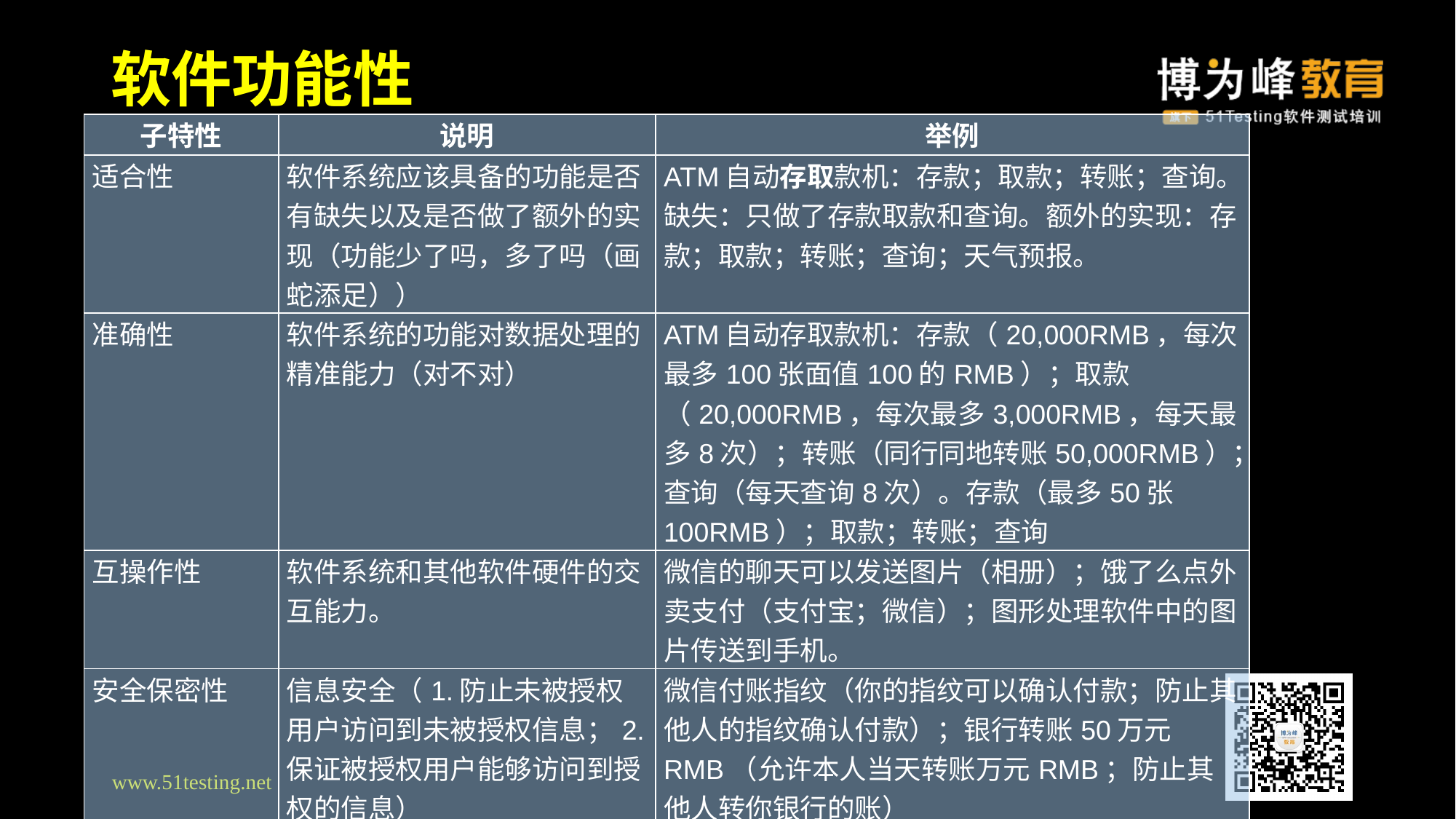

# 软件功能性
| 子特性 | 说明 | 举例 |
| --- | --- | --- |
| 适合性 | 软件系统应该具备的功能是否有缺失以及是否做了额外的实现（功能少了吗，多了吗（画蛇添足）） | ATM自动存取款机：存款；取款；转账；查询。缺失：只做了存款取款和查询。额外的实现：存款；取款；转账；查询；天气预报。 |
| 准确性 | 软件系统的功能对数据处理的精准能力（对不对） | ATM自动存取款机：存款（20,000RMB，每次最多100张面值100的RMB）；取款（20,000RMB，每次最多3,000RMB，每天最多8次）；转账（同行同地转账50,000RMB）；查询（每天查询8次）。存款（最多50张100RMB）；取款；转账；查询 |
| 互操作性 | 软件系统和其他软件硬件的交互能力。 | 微信的聊天可以发送图片（相册）；饿了么点外卖支付（支付宝；微信）；图形处理软件中的图片传送到手机。 |
| 安全保密性 | 信息安全（1.防止未被授权用户访问到未被授权信息；2.保证被授权用户能够访问到授权的信息） | 微信付账指纹（你的指纹可以确认付款；防止其他人的指纹确认付款）；银行转账50万元RMB（允许本人当天转账万元RMB；防止其他人转你银行的账） |
| 功能依从性 | 对国家法律、行业法规、企业内部规则的遵守 | 账号密码验证、短信验证码 |